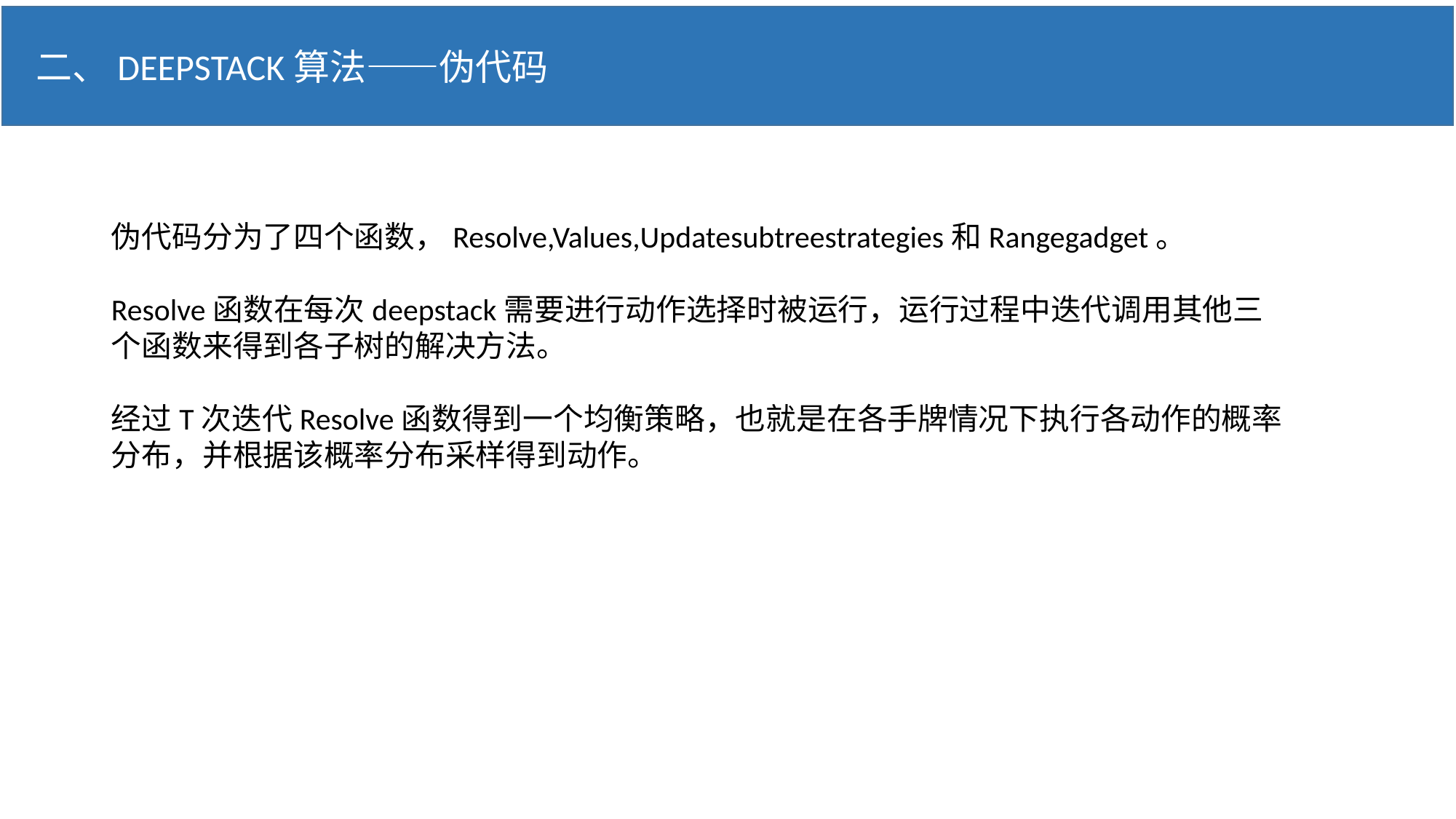

二、DEEPSTACK算法——伪代码
伪代码分为了四个函数，Resolve,Values,Updatesubtreestrategies和Rangegadget。

Resolve函数在每次deepstack需要进行动作选择时被运行，运行过程中迭代调用其他三个函数来得到各子树的解决方法。

经过T次迭代Resolve函数得到一个均衡策略，也就是在各手牌情况下执行各动作的概率分布，并根据该概率分布采样得到动作。